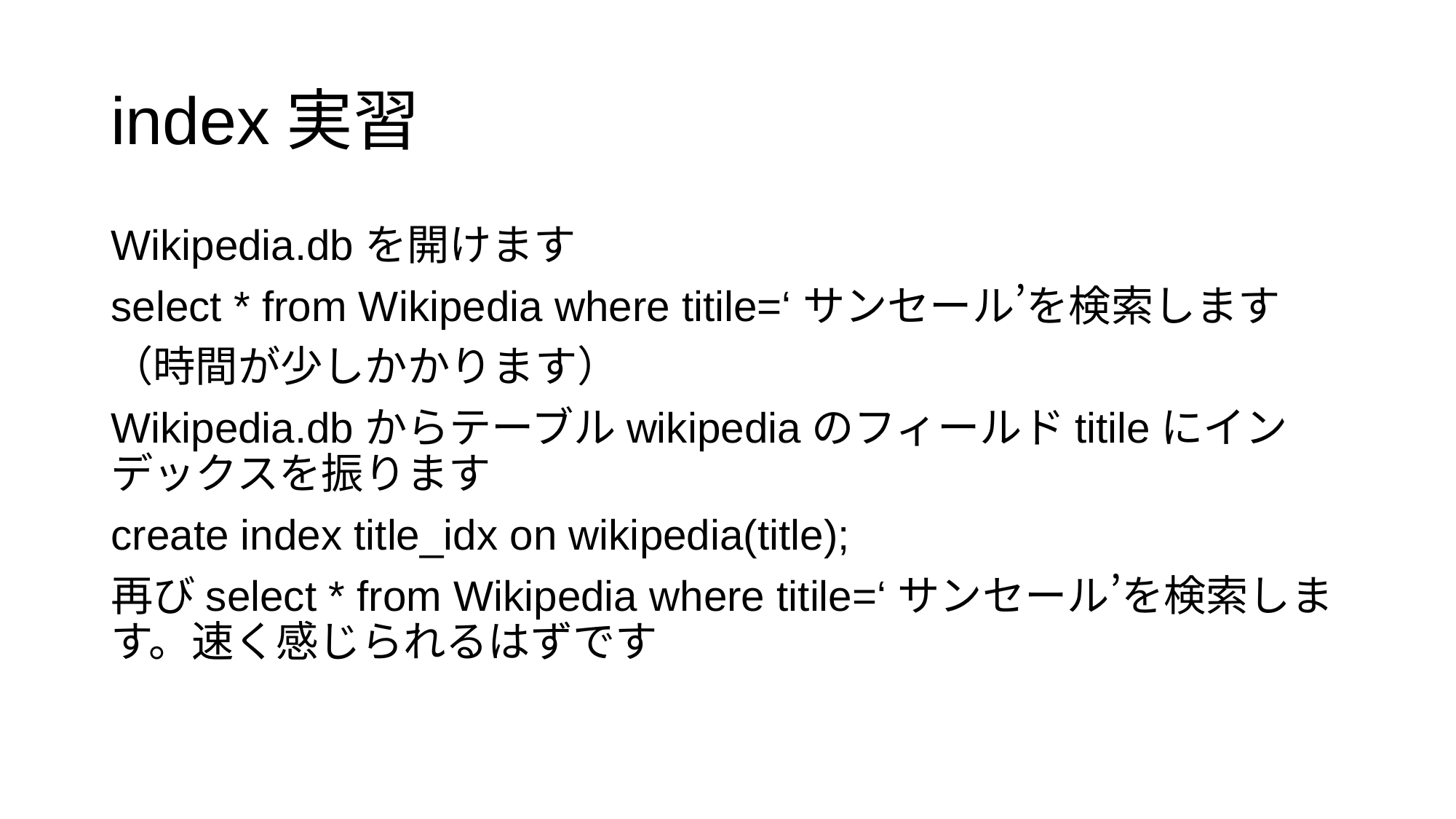

# index実習
Wikipedia.dbを開けます
select * from Wikipedia where titile=‘サンセール’を検索します
（時間が少しかかります）
Wikipedia.dbからテーブルwikipediaのフィールドtitileにインデックスを振ります
create index title_idx on wikipedia(title);
再びselect * from Wikipedia where titile=‘サンセール’を検索します。速く感じられるはずです